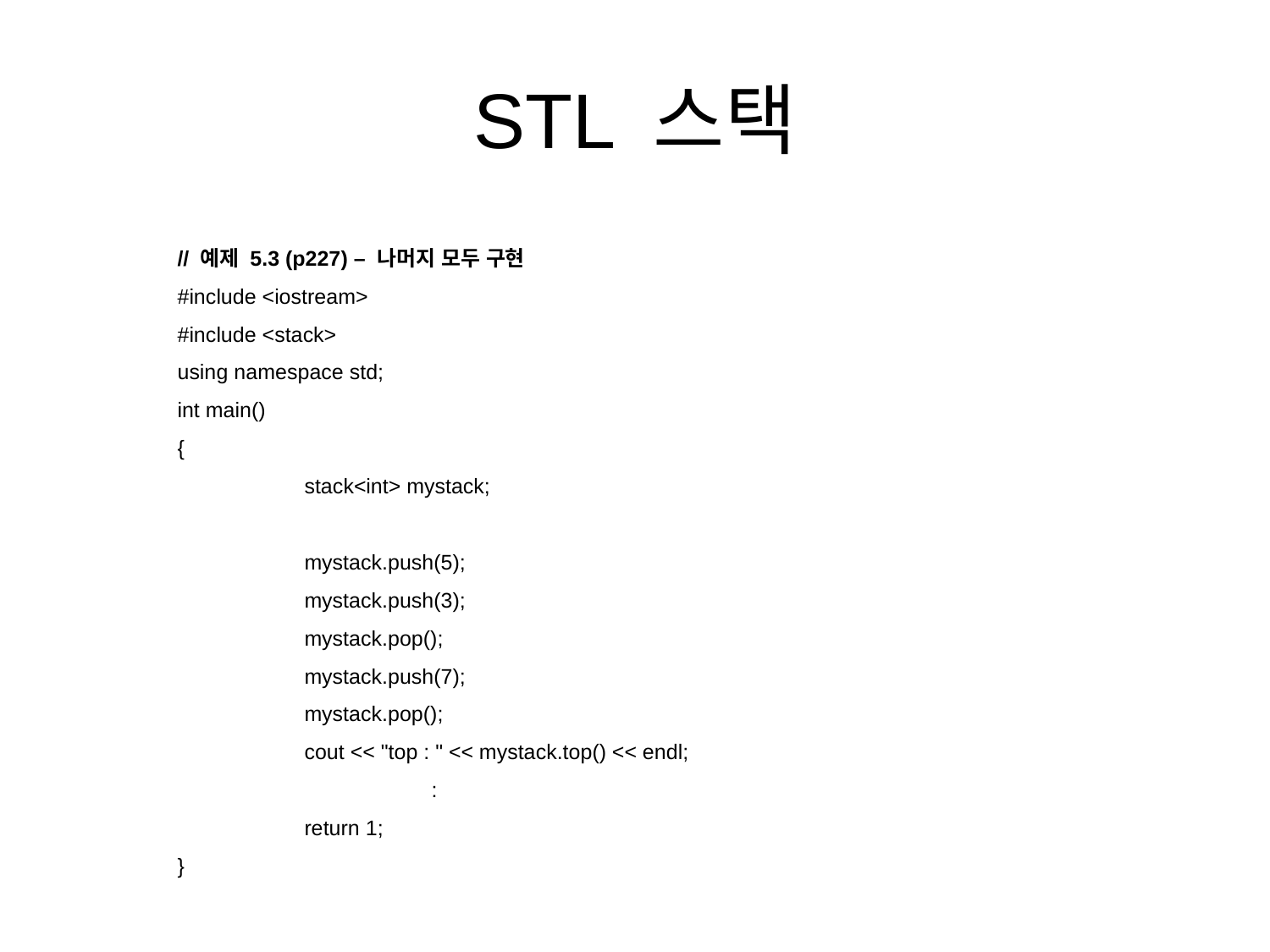

# STL 스택
// 예제 5.3 (p227) – 나머지 모두 구현
#include <iostream>
#include <stack>
using namespace std;
int main()
{
	stack<int> mystack;

	mystack.push(5);
	mystack.push(3);
	mystack.pop();
	mystack.push(7);
	mystack.pop();
	cout << "top : " << mystack.top() << endl;
		:
	return 1;
}